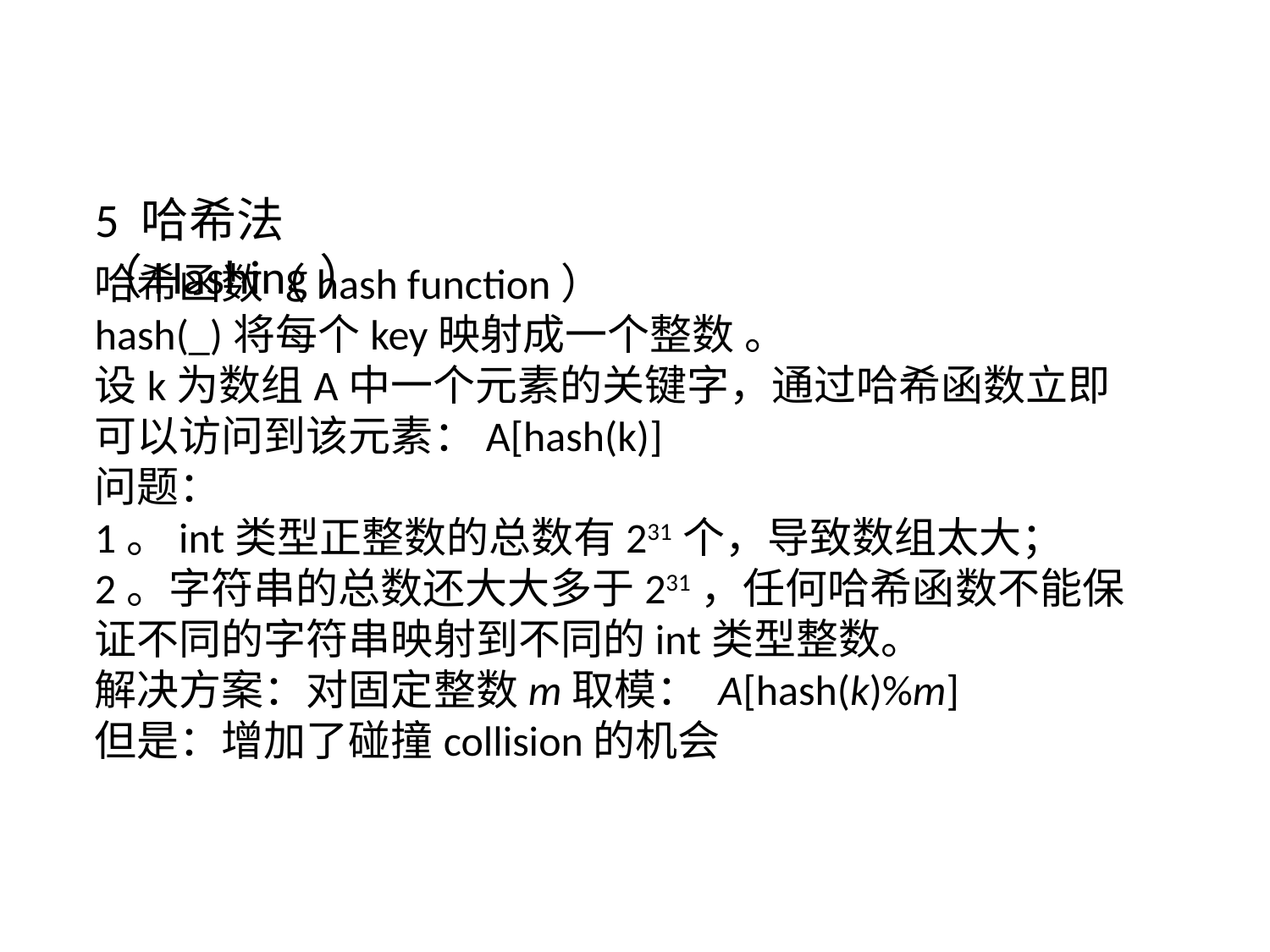

5 哈希法（Hashing）
哈希函数（hash function）
hash(_)将每个key映射成一个整数 。
设k为数组A中一个元素的关键字，通过哈希函数立即可以访问到该元素：A[hash(k)]
问题：
1。int类型正整数的总数有231个，导致数组太大；
2。字符串的总数还大大多于231，任何哈希函数不能保证不同的字符串映射到不同的int类型整数。
解决方案：对固定整数m取模： A[hash(k)%m]
但是：增加了碰撞collision的机会